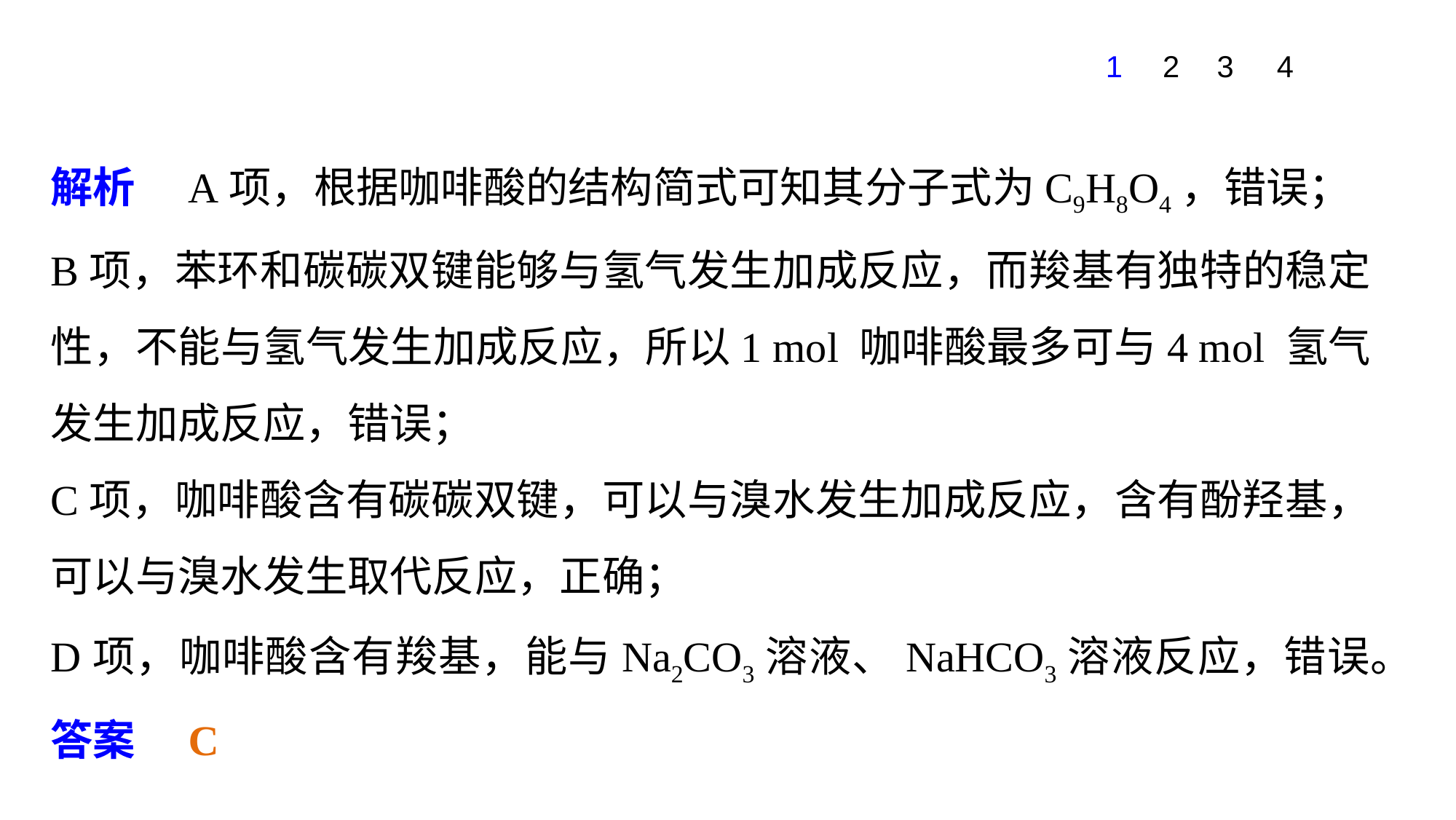

1
2
3
4
解析　A项，根据咖啡酸的结构简式可知其分子式为C9H8O4，错误；
B项，苯环和碳碳双键能够与氢气发生加成反应，而羧基有独特的稳定性，不能与氢气发生加成反应，所以1 mol 咖啡酸最多可与4 mol 氢气发生加成反应，错误；
C项，咖啡酸含有碳碳双键，可以与溴水发生加成反应，含有酚羟基，可以与溴水发生取代反应，正确；
D项，咖啡酸含有羧基，能与Na2CO3溶液、NaHCO3溶液反应，错误。
答案　C